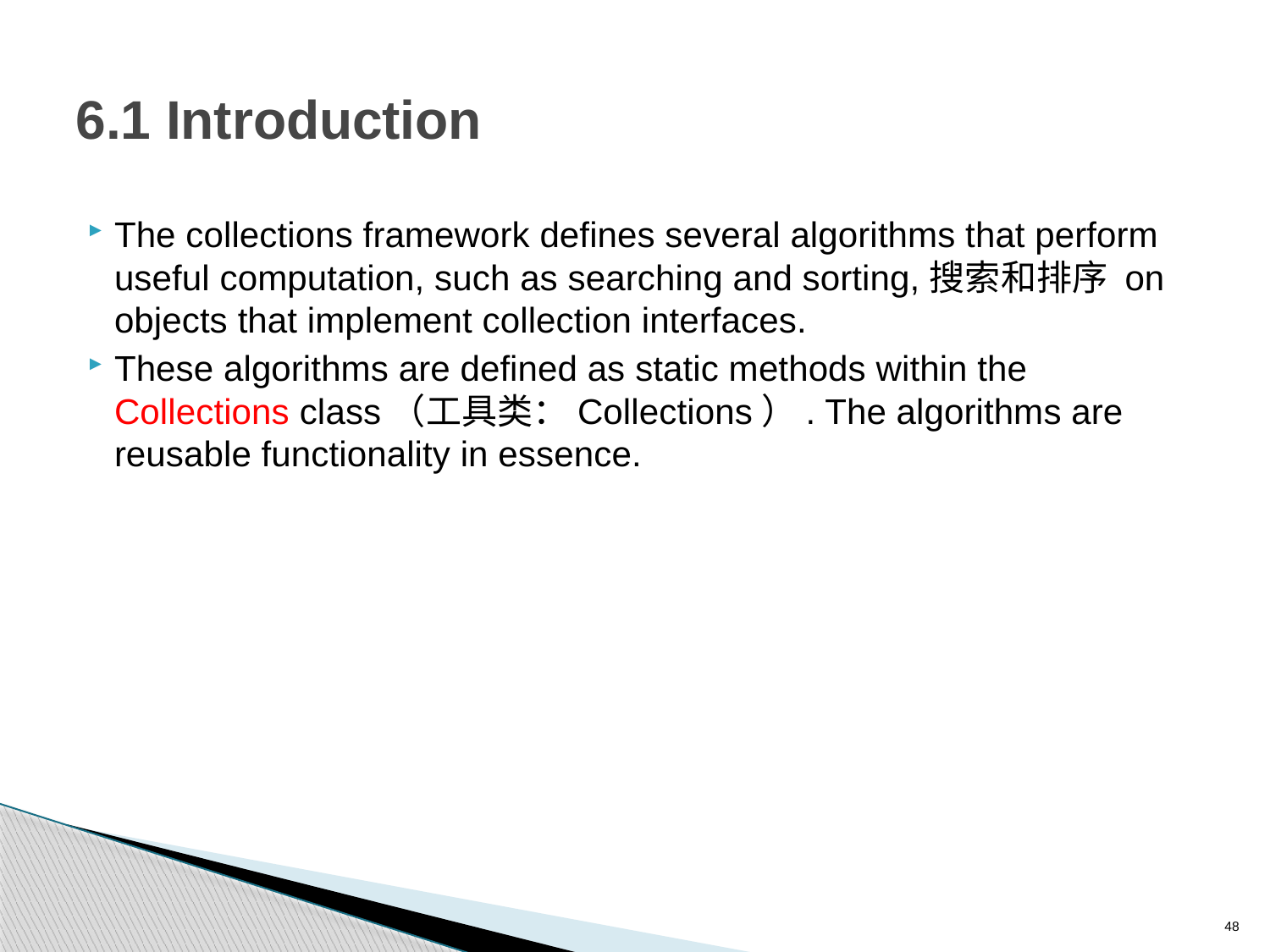

# 6.1 Introduction
The collections framework defines several algorithms that perform useful computation, such as searching and sorting,搜索和排序 on objects that implement collection interfaces.
These algorithms are defined as static methods within the Collections class（工具类：Collections）. The algorithms are reusable functionality in essence.

48